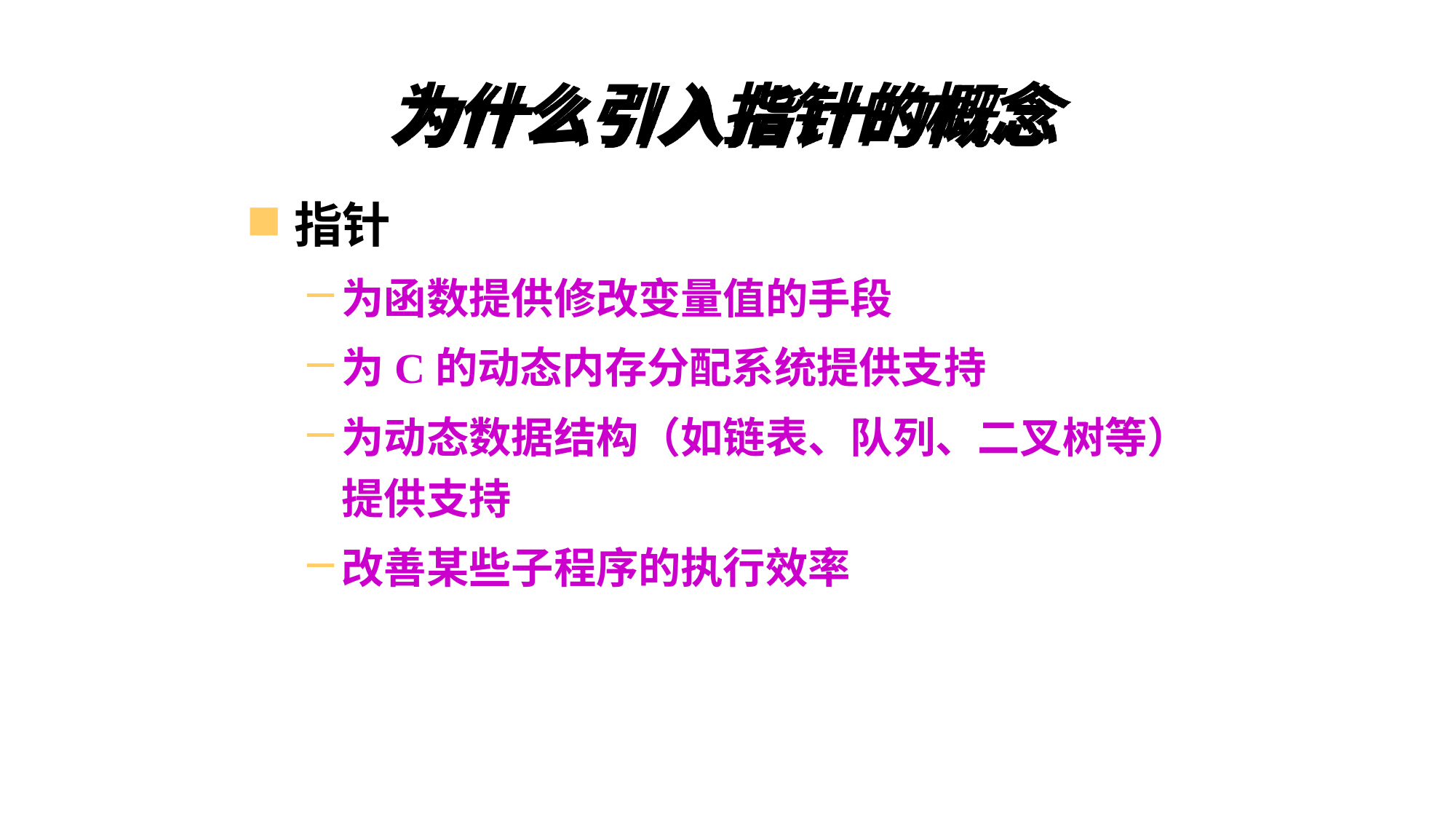

# 为什么引入指针的概念
指针
为函数提供修改变量值的手段
为C的动态内存分配系统提供支持
为动态数据结构（如链表、队列、二叉树等）提供支持
改善某些子程序的执行效率